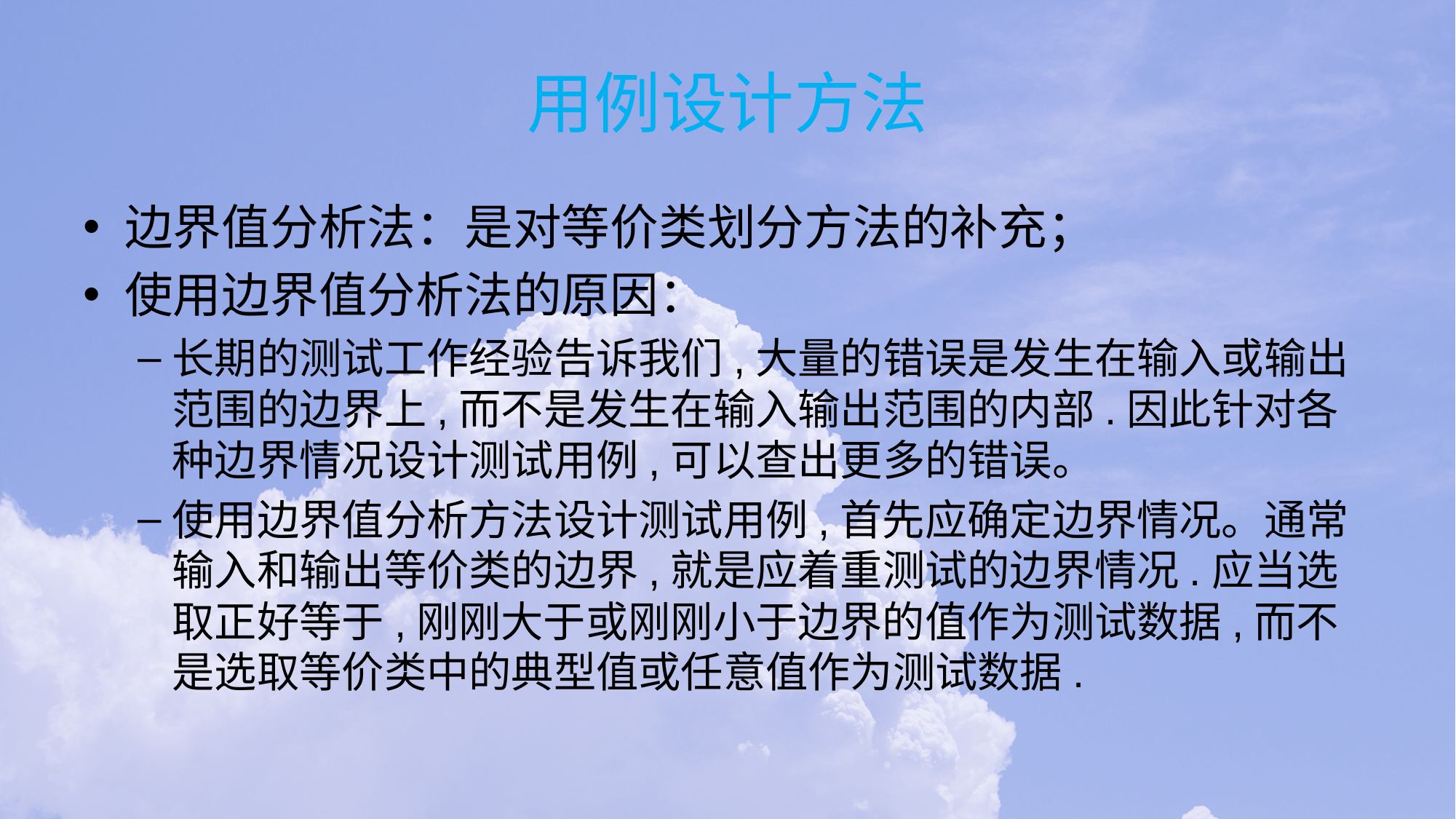

# 用例设计方法
边界值分析法：是对等价类划分方法的补充；
使用边界值分析法的原因：
长期的测试工作经验告诉我们,大量的错误是发生在输入或输出范围的边界上,而不是发生在输入输出范围的内部.因此针对各种边界情况设计测试用例,可以查出更多的错误。
使用边界值分析方法设计测试用例,首先应确定边界情况。通常输入和输出等价类的边界,就是应着重测试的边界情况.应当选取正好等于,刚刚大于或刚刚小于边界的值作为测试数据,而不是选取等价类中的典型值或任意值作为测试数据.